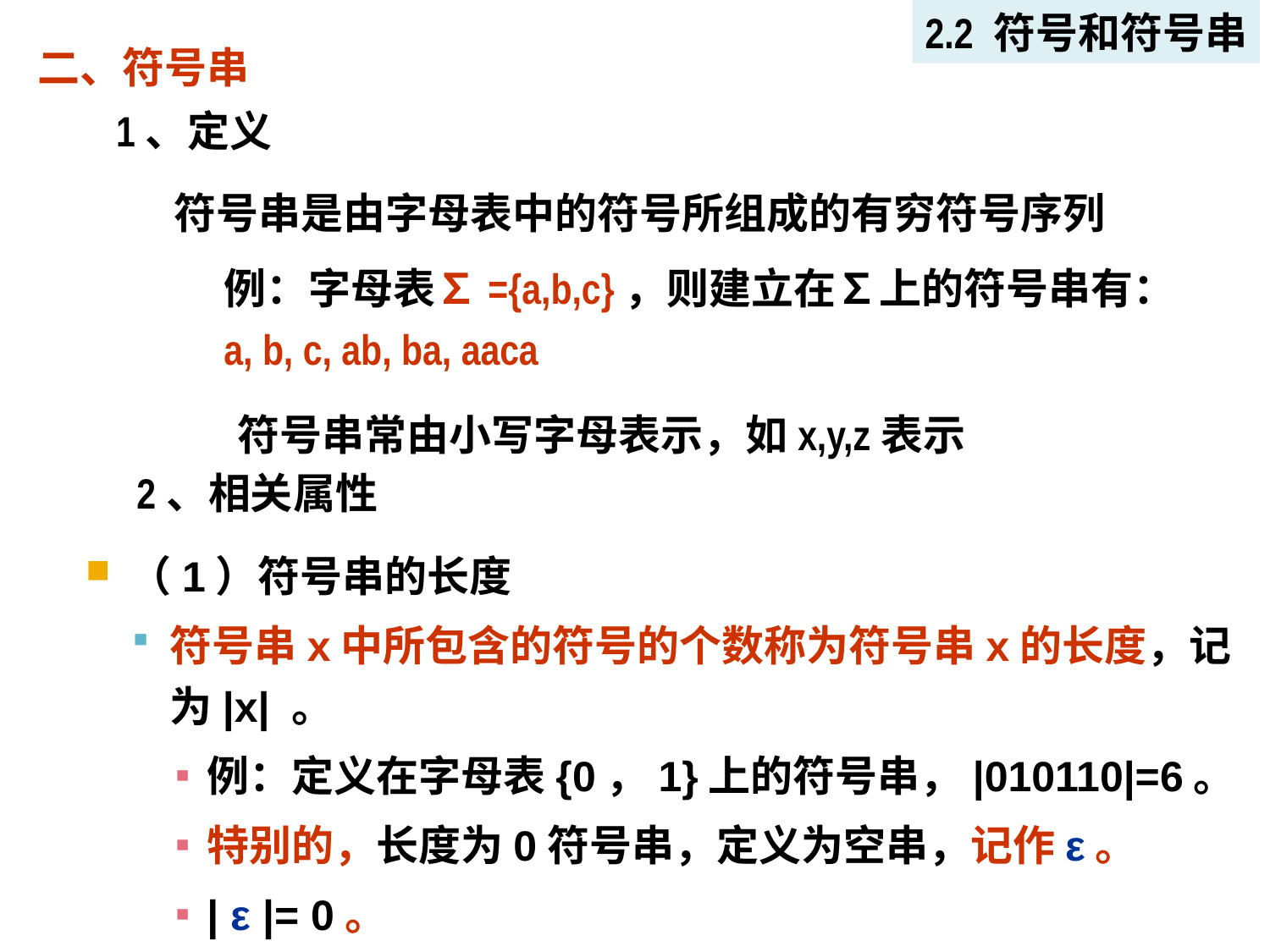

2.2 符号和符号串
二、符号串
1、定义
符号串是由字母表中的符号所组成的有穷符号序列
例：字母表∑={a,b,c}，则建立在∑上的符号串有：a, b, c, ab, ba, aaca
符号串常由小写字母表示，如x,y,z表示
2、相关属性
（1）符号串的长度
符号串x中所包含的符号的个数称为符号串x的长度，记为|x| 。
例：定义在字母表{0，1}上的符号串，|010110|=6。
特别的，长度为0符号串，定义为空串，记作ε。
| ε |= 0。